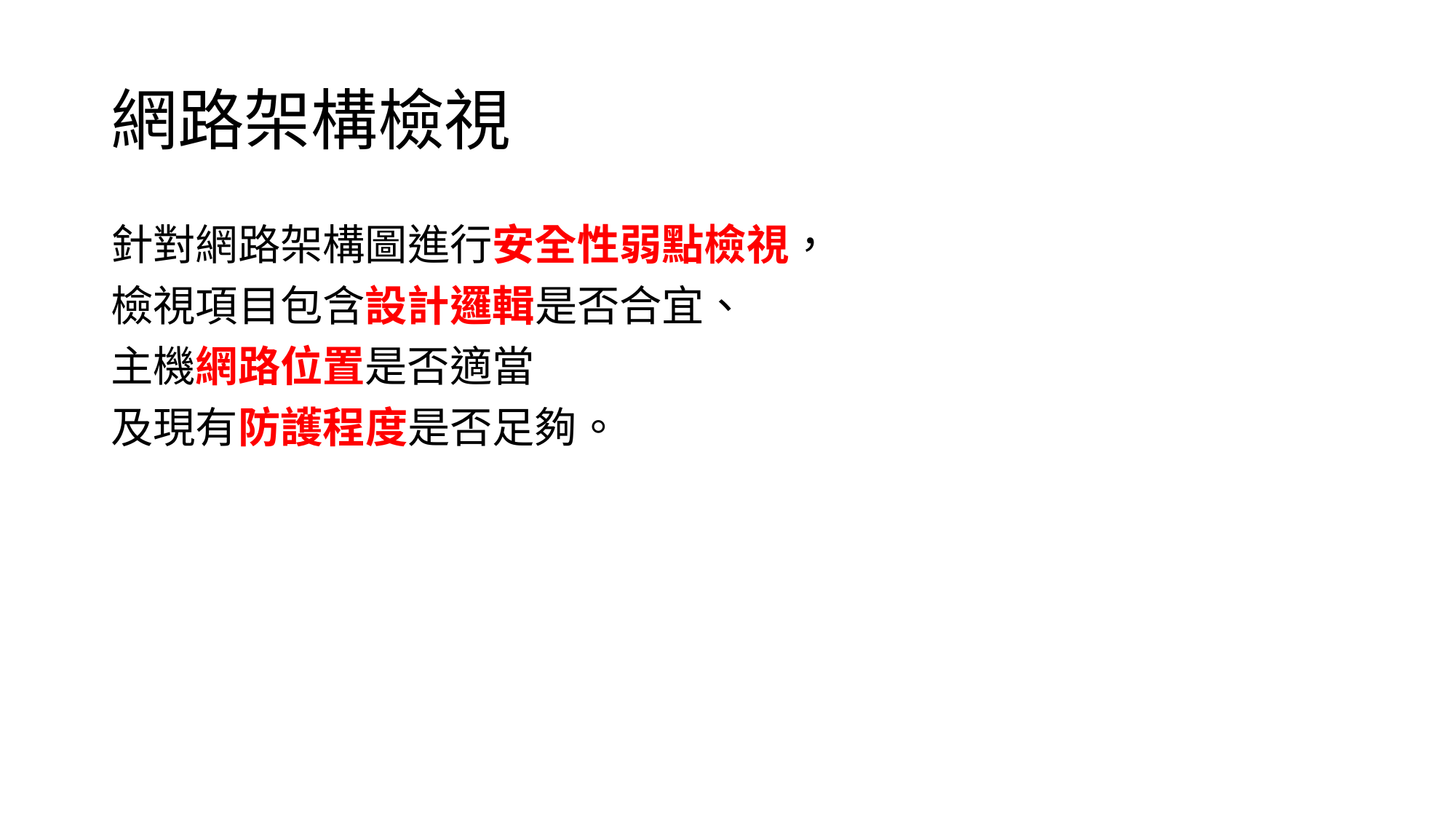

# 網路架構檢視
針對網路架構圖進行安全性弱點檢視，
檢視項目包含設計邏輯是否合宜、
主機網路位置是否適當
及現有防護程度是否足夠。